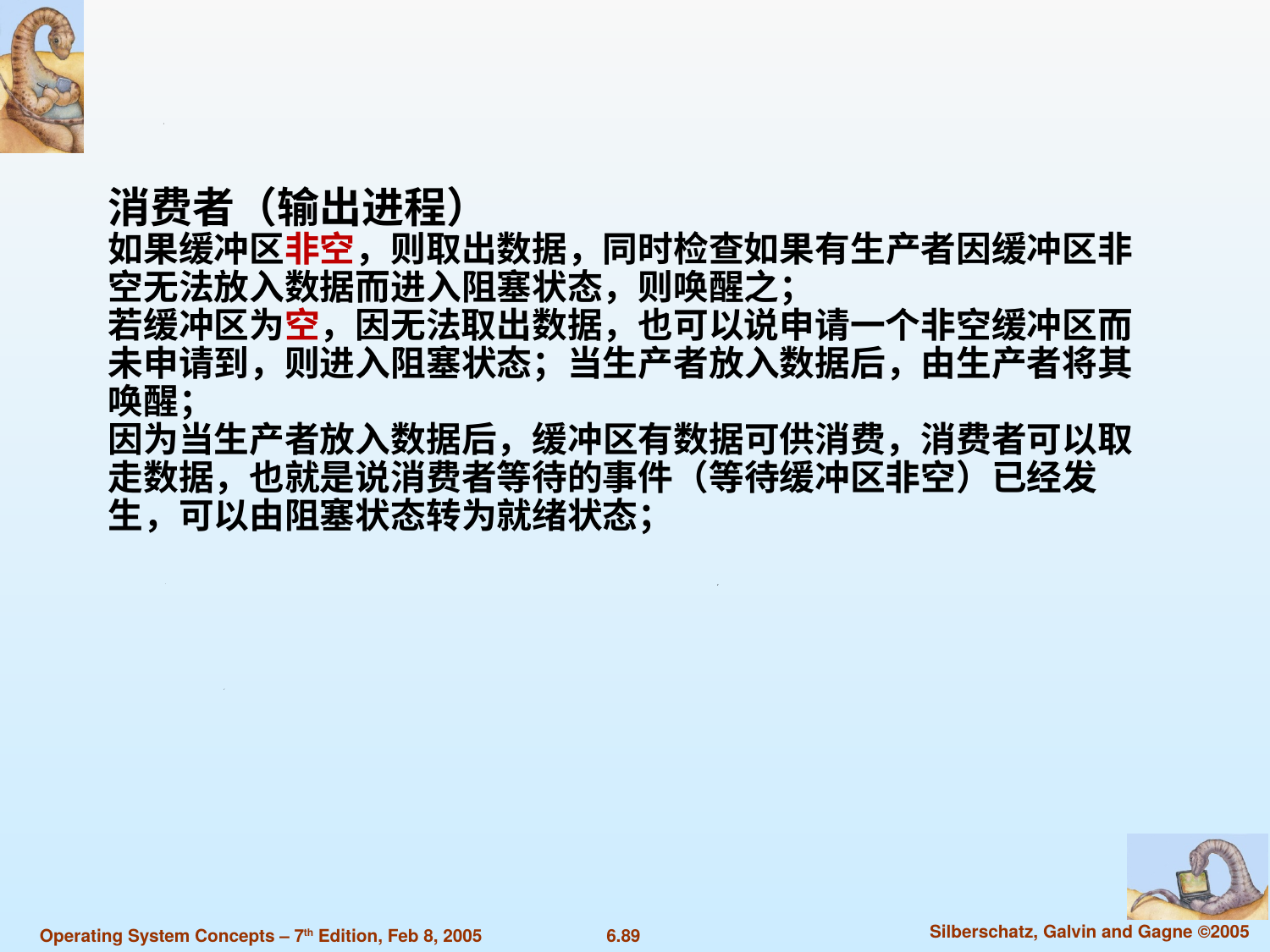

消费者（输出进程）
如果缓冲区非空，则取出数据，同时检查如果有生产者因缓冲区非空无法放入数据而进入阻塞状态，则唤醒之；
若缓冲区为空，因无法取出数据，也可以说申请一个非空缓冲区而未申请到，则进入阻塞状态；当生产者放入数据后，由生产者将其唤醒；
因为当生产者放入数据后，缓冲区有数据可供消费，消费者可以取走数据，也就是说消费者等待的事件（等待缓冲区非空）已经发生，可以由阻塞状态转为就绪状态；